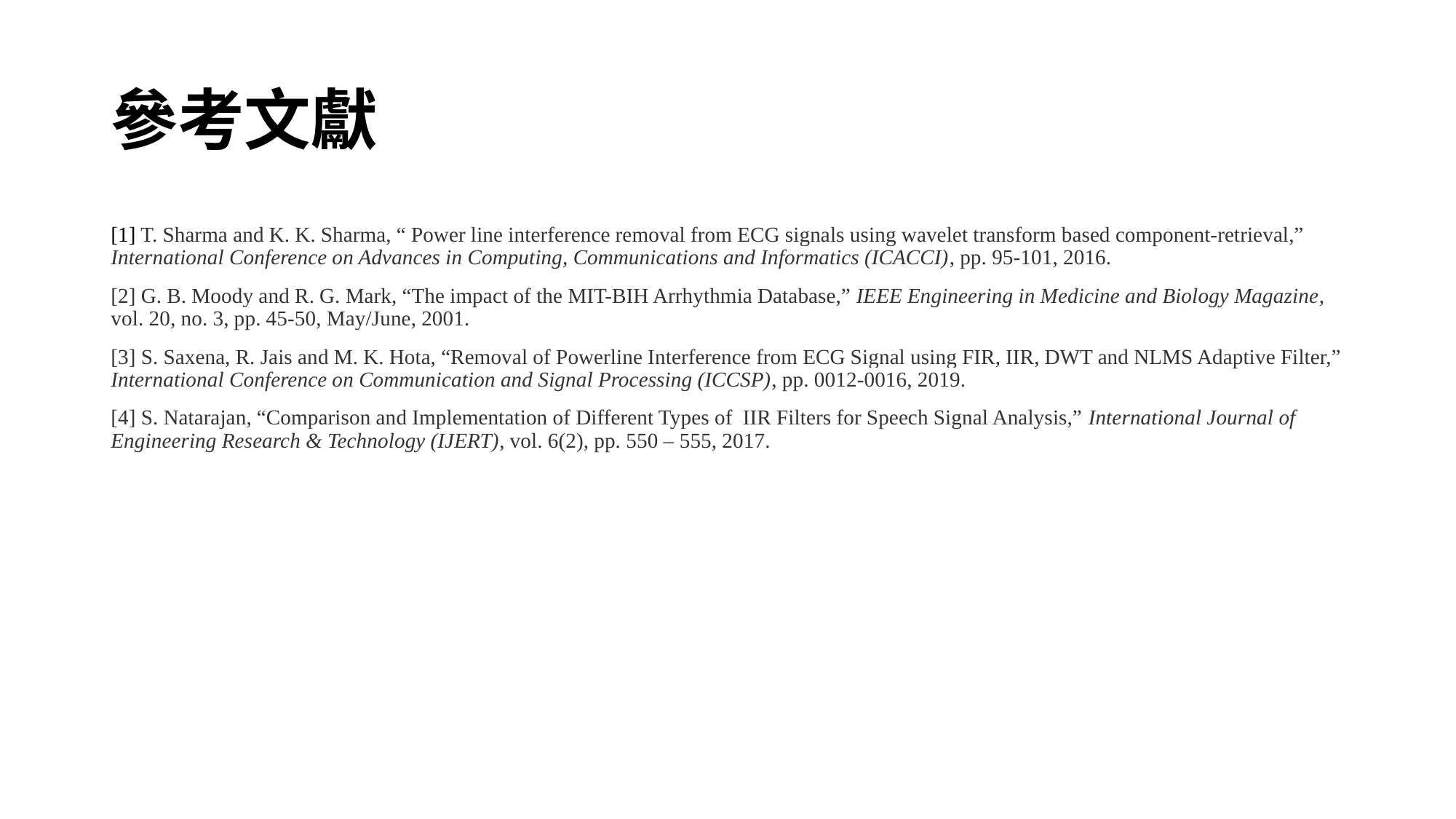

# 參考文獻
[1] T. Sharma and K. K. Sharma, “ Power line interference removal from ECG signals using wavelet transform based component-retrieval,” International Conference on Advances in Computing, Communications and Informatics (ICACCI), pp. 95-101, 2016.
[2] G. B. Moody and R. G. Mark, “The impact of the MIT-BIH Arrhythmia Database,” IEEE Engineering in Medicine and Biology Magazine, vol. 20, no. 3, pp. 45-50, May/June, 2001.
[3] S. Saxena, R. Jais and M. K. Hota, “Removal of Powerline Interference from ECG Signal using FIR, IIR, DWT and NLMS Adaptive Filter,” International Conference on Communication and Signal Processing (ICCSP), pp. 0012-0016, 2019.
[4] S. Natarajan, “Comparison and Implementation of Different Types of  IIR Filters for Speech Signal Analysis,” International Journal of Engineering Research & Technology (IJERT), vol. 6(2), pp. 550 – 555, 2017.